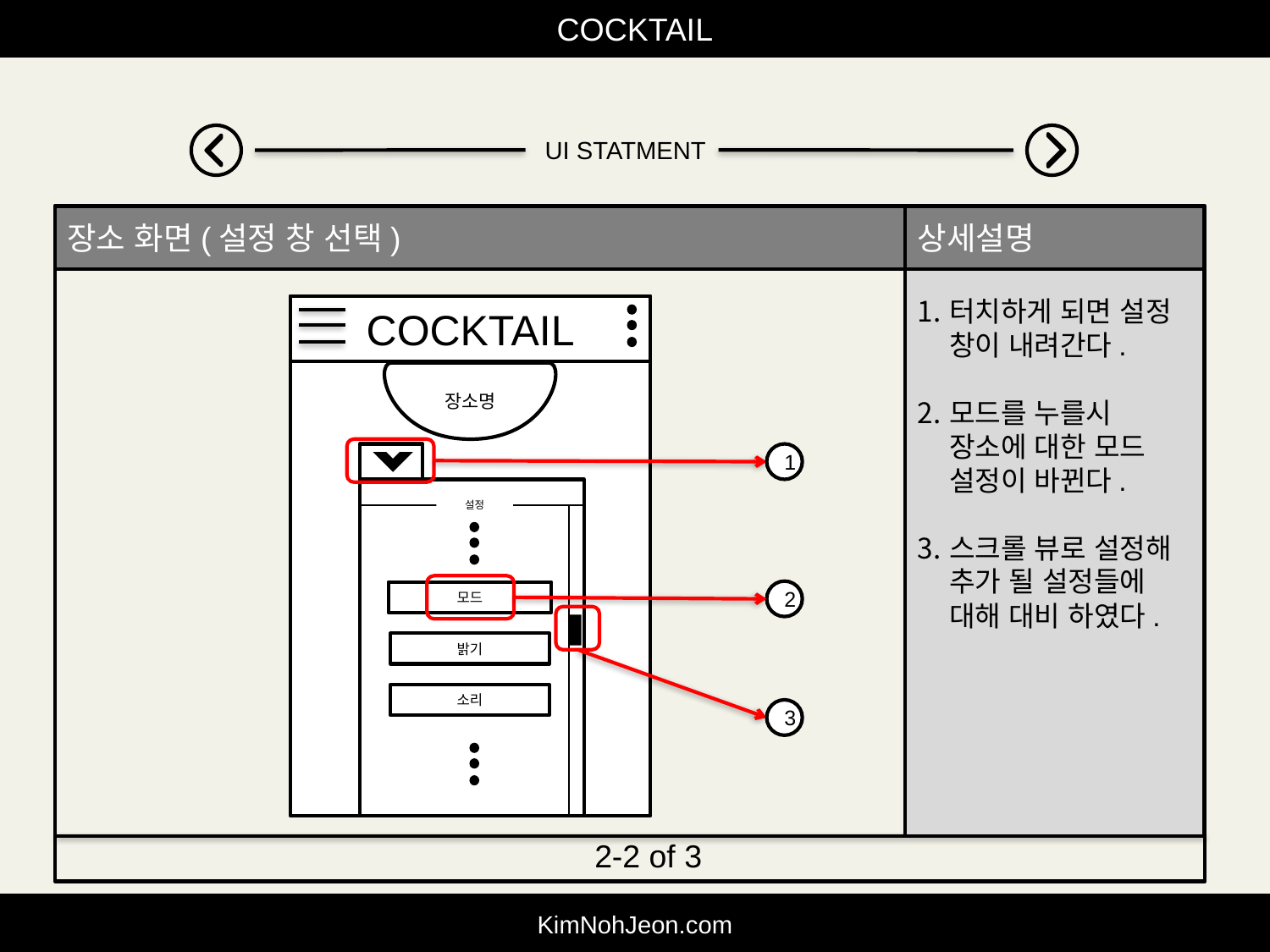

COCKTAIL

 UI STATMENT
상세설명

장소 화면(설정 창 선택)
터치하게 되면 설정 창이 내려간다.

모드를 누를시 장소에 대한 모드 설정이 바뀐다.

스크롤 뷰로 설정해 추가 될 설정들에 대해 대비 하였다.
2-2 of 3

COCKTAIL

장소명

설정

모드

밝기
소리

1

2

3
KimNohJeon.com